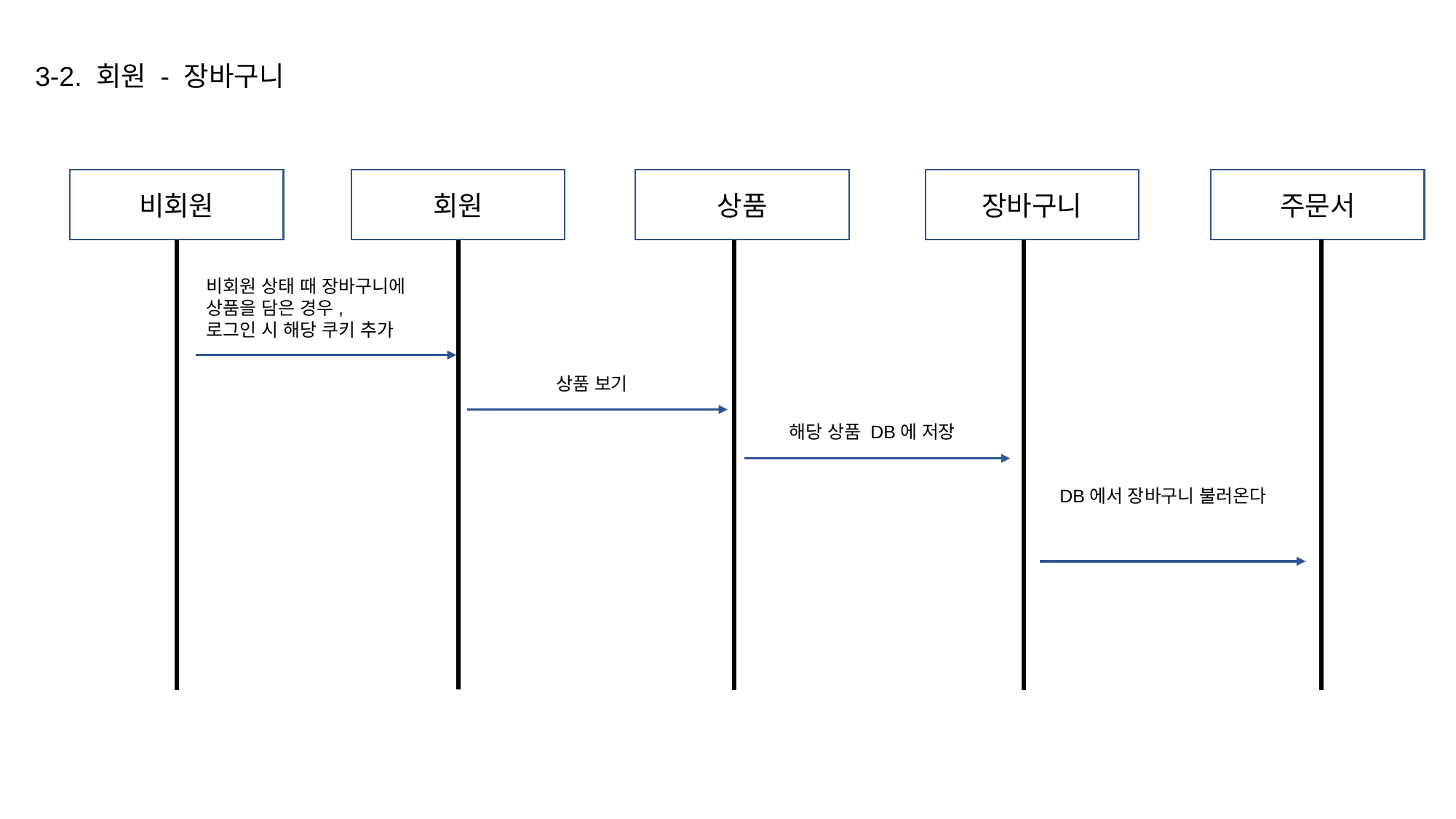

3-2. 회원 - 장바구니
비회원
회원
상품
장바구니
주문서
비회원 상태 때 장바구니에 상품을 담은 경우,
로그인 시 해당 쿠키 추가
상품 보기
해당 상품 DB에 저장
DB에서 장바구니 불러온다